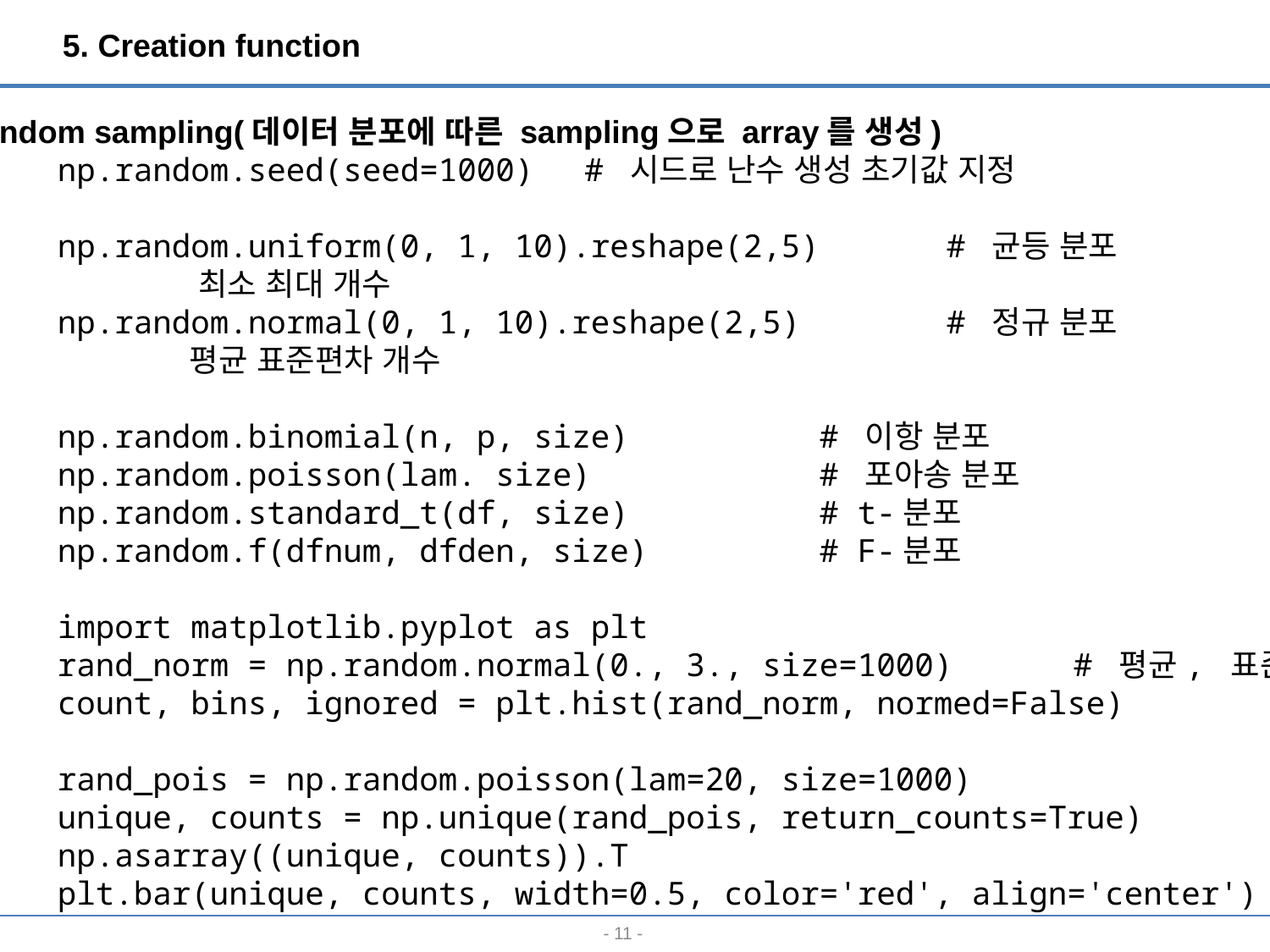

5. Creation function
■ Random sampling(데이터 분포에 따른 sampling으로 array를 생성)
np.random.seed(seed=1000)	 # 시드로 난수 생성 초기값 지정

np.random.uniform(0, 1, 10).reshape(2,5)	# 균등 분포
               최소 최대 개수
np.random.normal(0, 1, 10).reshape(2,5)		# 정규 분포
              평균 표준편차 개수

np.random.binomial(n, p, size)		# 이항 분포
np.random.poisson(lam. size)		# 포아송 분포
np.random.standard_t(df, size)		# t-분포
np.random.f(dfnum, dfden, size)		# F-분포

import matplotlib.pyplot as plt
rand_norm = np.random.normal(0., 3., size=1000)	# 평균, 표준편차
count, bins, ignored = plt.hist(rand_norm, normed=False)

rand_pois = np.random.poisson(lam=20, size=1000)
unique, counts = np.unique(rand_pois, return_counts=True)
np.asarray((unique, counts)).T
plt.bar(unique, counts, width=0.5, color='red', align='center')
- 11 -